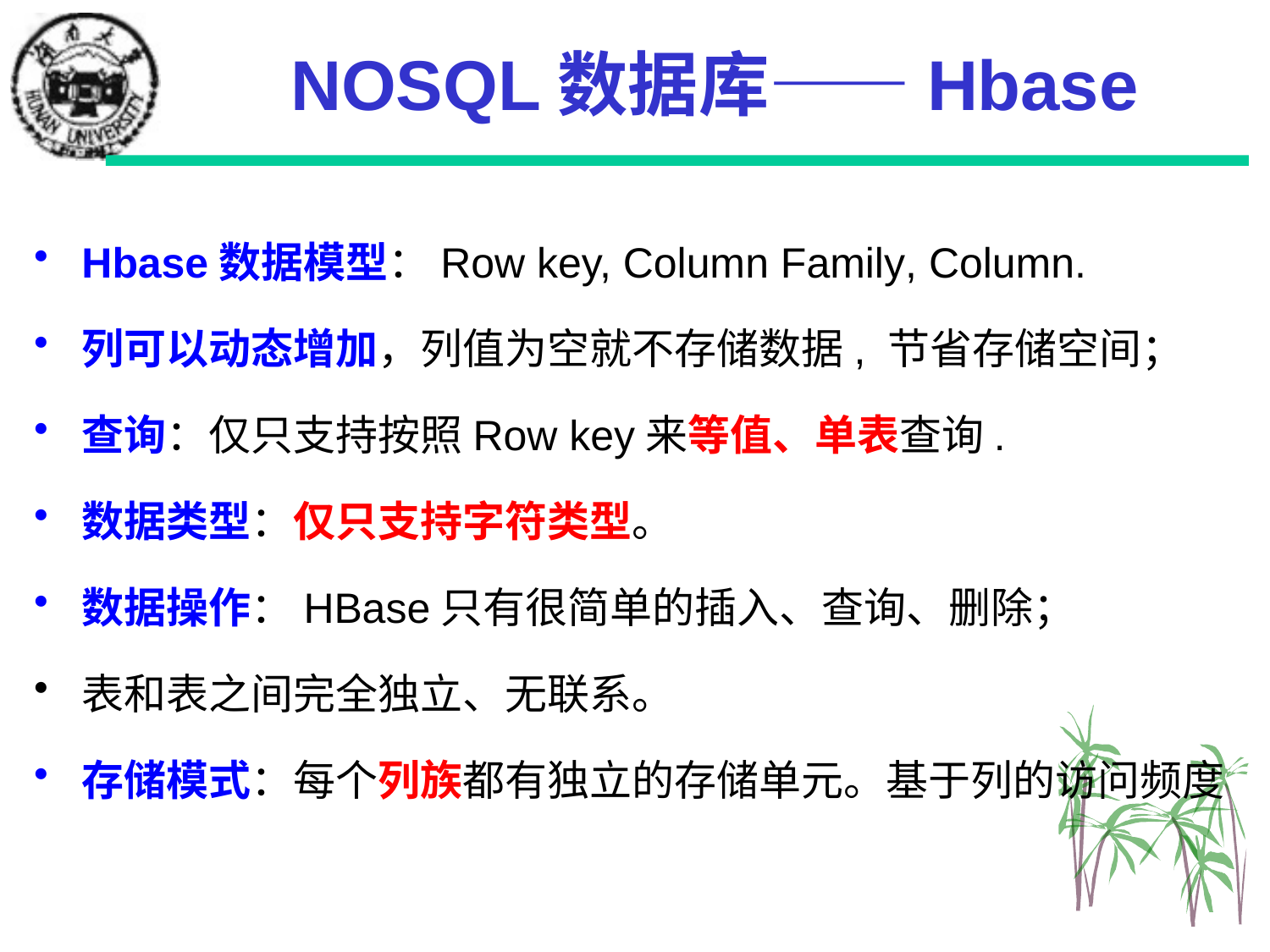

# NOSQL数据库——Hbase
Hbase数据模型：Row key, Column Family, Column.
列可以动态增加，列值为空就不存储数据, 节省存储空间；
查询：仅只支持按照Row key来等值、单表查询.
数据类型：仅只支持字符类型。
数据操作：HBase只有很简单的插入、查询、删除；
表和表之间完全独立、无联系。
存储模式：每个列族都有独立的存储单元。基于列的访问频度